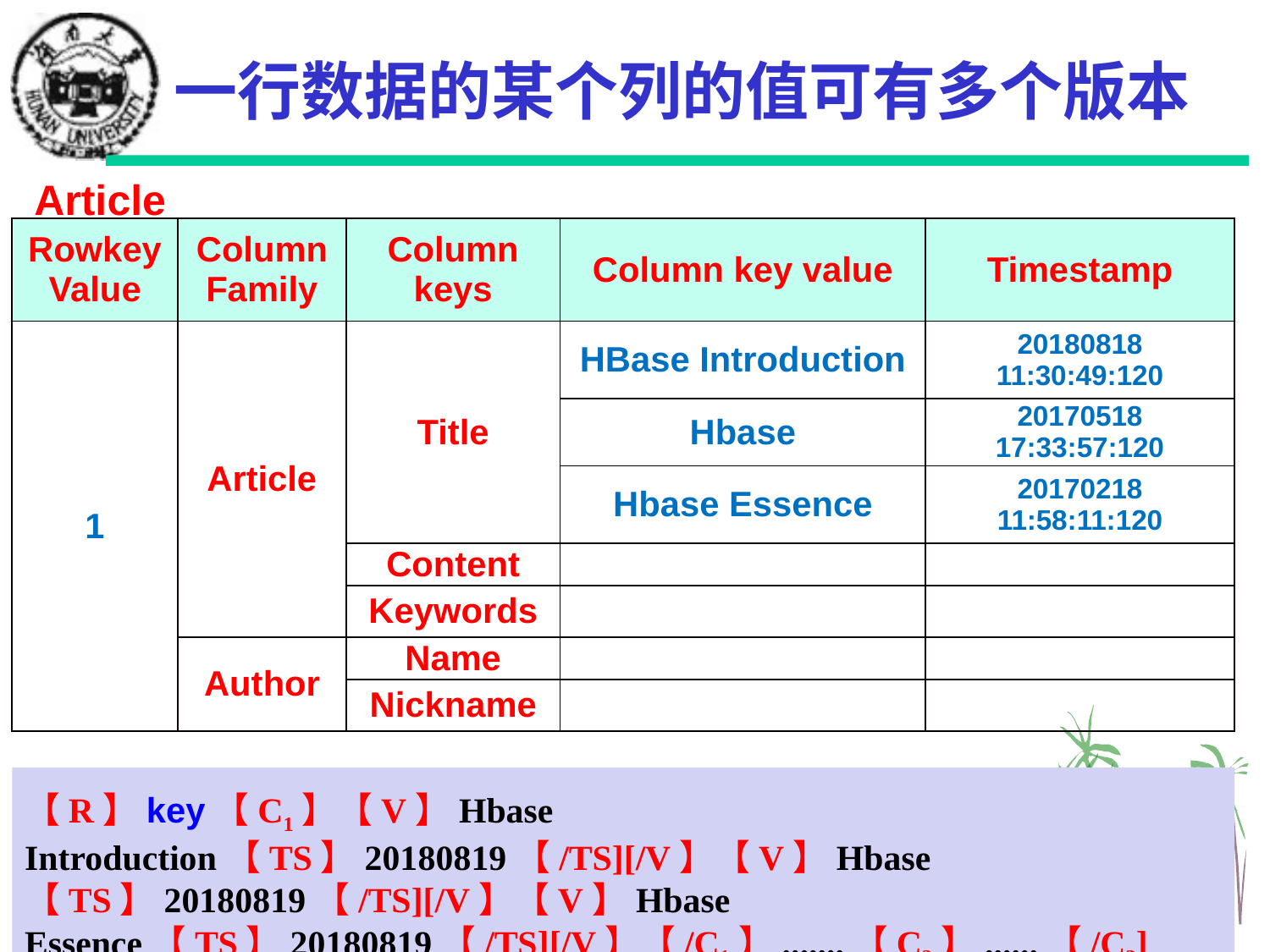

# 一行数据的某个列的值可有多个版本
Article
| Rowkey Value | Column Family | Column keys | Column key value | Timestamp |
| --- | --- | --- | --- | --- |
| 1 | Article | Title | HBase Introduction | 20180818 11:30:49:120 |
|  |  |  | Hbase | 20170518 17:33:57:120 |
|  |  |  | Hbase Essence | 20170218 11:58:11:120 |
|  |  | Content |  |  |
|  |  | Keywords |  |  |
|  | Author | Name |  |  |
|  |  | Nickname |  |  |
【R】key【C1】【V】Hbase Introduction【TS】20180819【/TS][/V】【V】Hbase 【TS】20180819【/TS][/V】【V】Hbase Essence【TS】20180819【/TS][/V】【/C1】.......【C3】......【/C3]【/R】